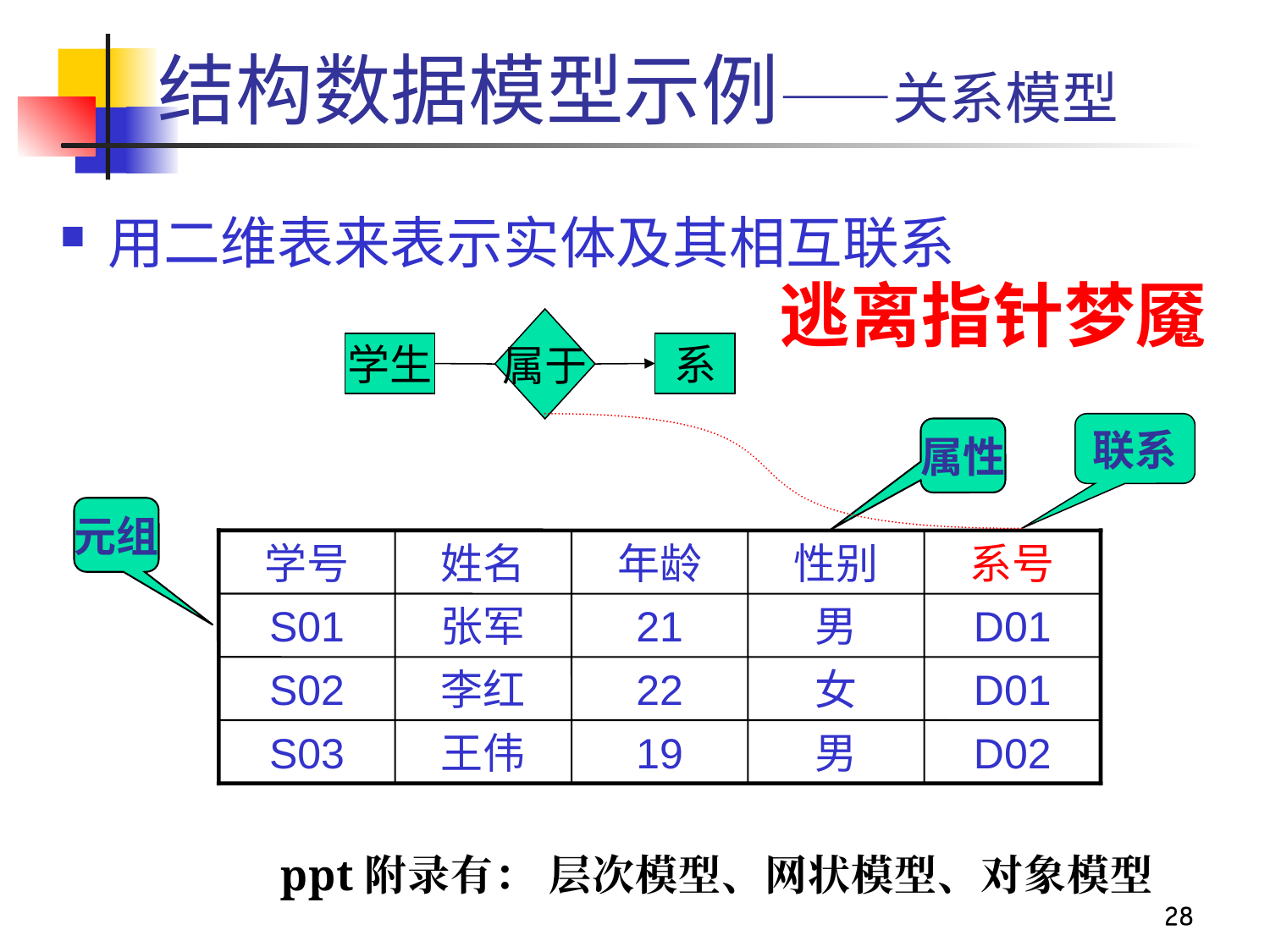

# 结构数据模型示例——关系模型
用二维表来表示实体及其相互联系
逃离指针梦魇
属于
系
学生
联系
属性
元组
学号

姓名

年龄

性别

系号

S01

张军
21
男
D01
S02

李红
22
女
D01
S03

王伟
19
男
D02

ppt附录有： 层次模型、网状模型、对象模型
28